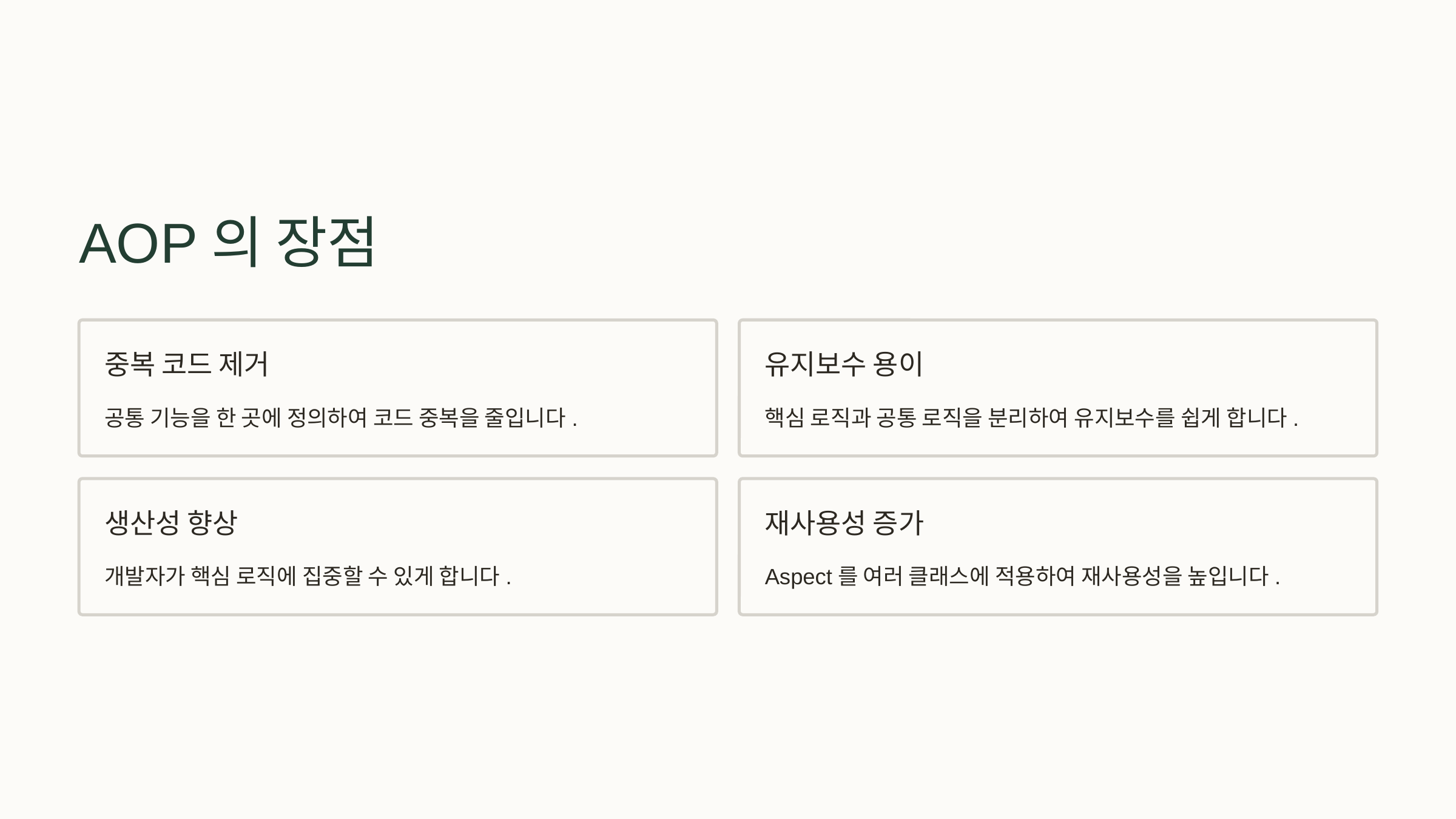

AOP의 장점

중복 코드 제거
유지보수 용이
공통 기능을 한 곳에 정의하여 코드 중복을 줄입니다.
핵심 로직과 공통 로직을 분리하여 유지보수를 쉽게 합니다.

생산성 향상
재사용성 증가
개발자가 핵심 로직에 집중할 수 있게 합니다.
Aspect를 여러 클래스에 적용하여 재사용성을 높입니다.